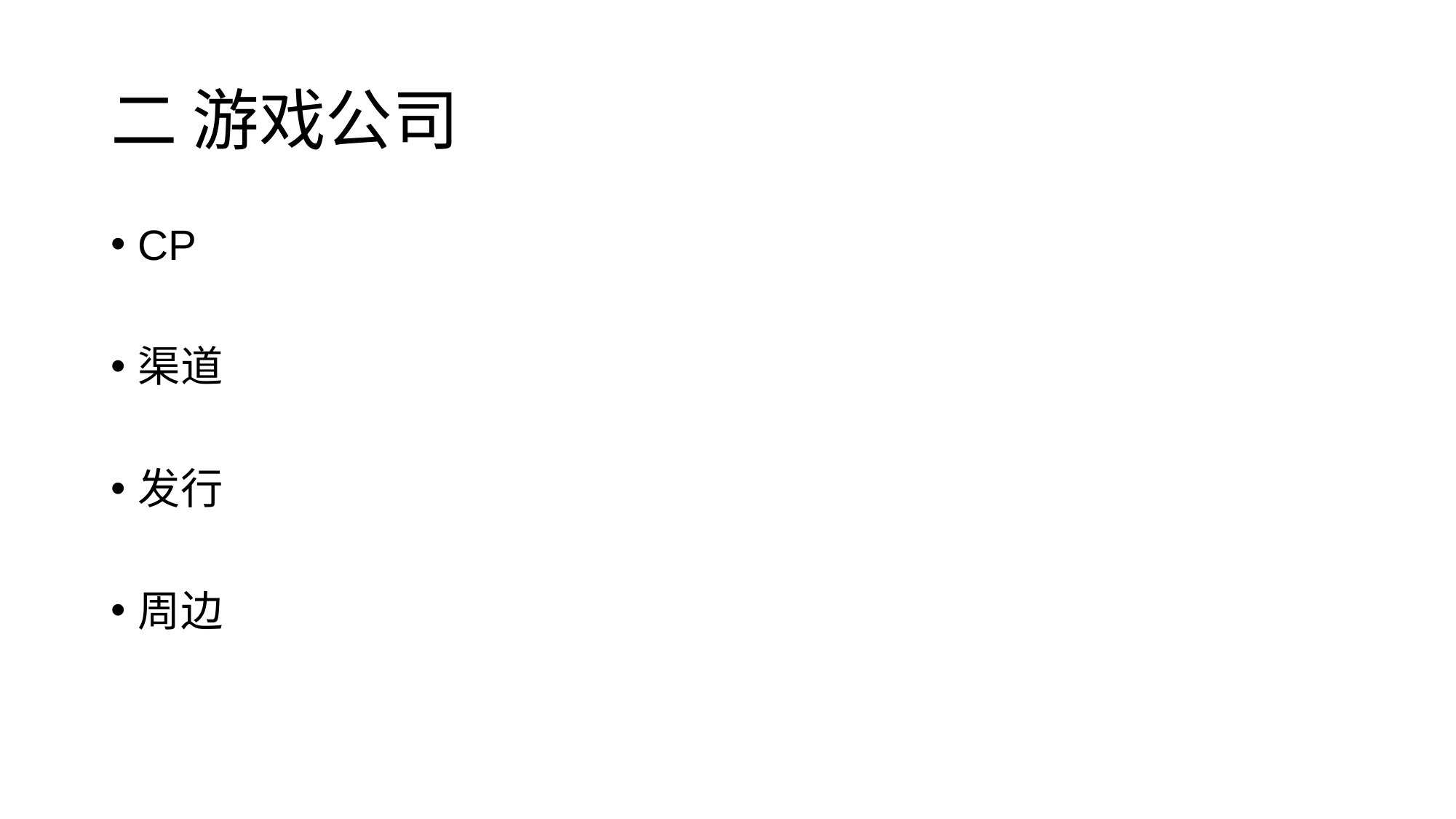

# 二 游戏公司
CP

渠道

发行

周边